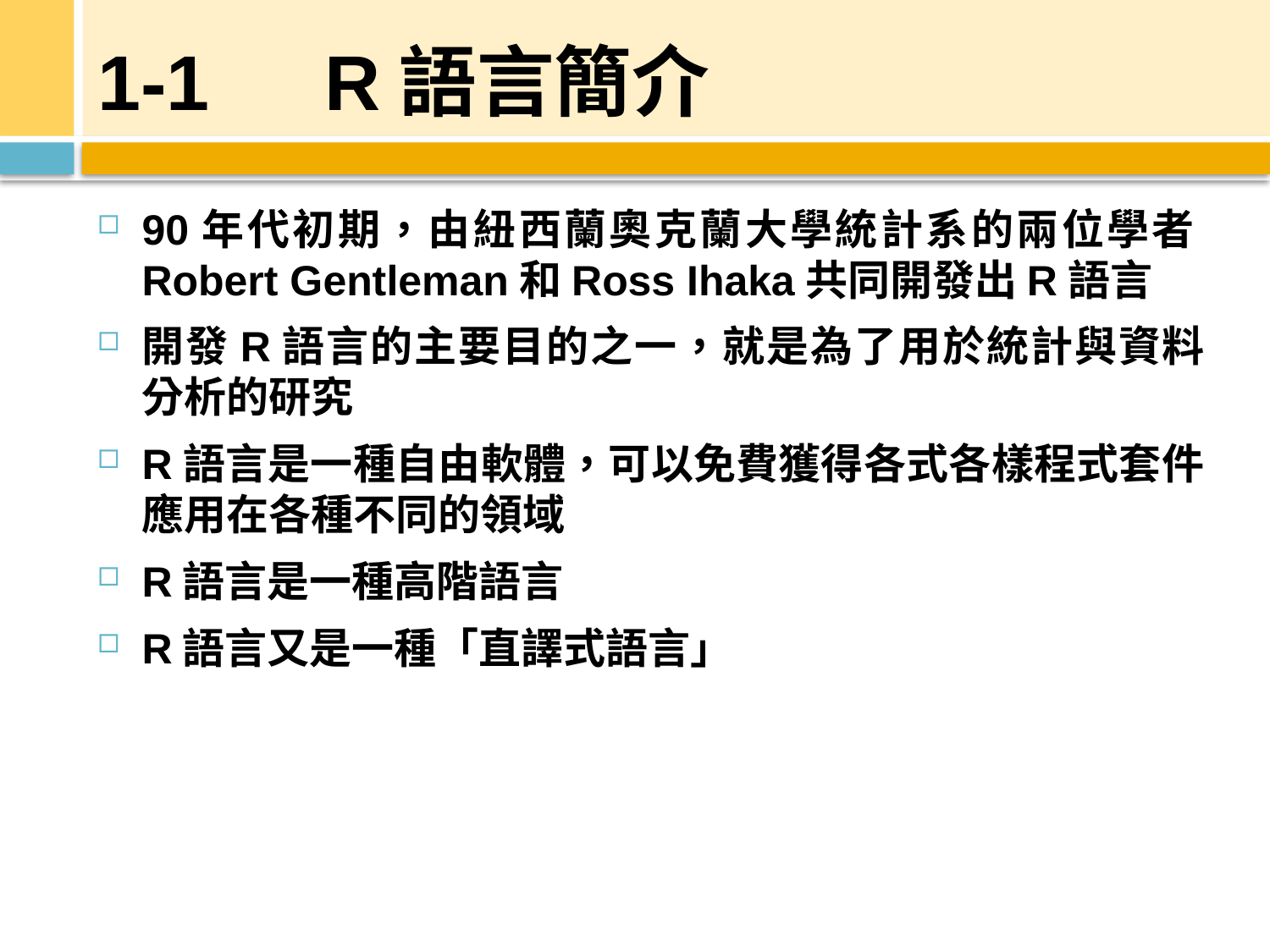

# 1-1　R語言簡介
90年代初期，由紐西蘭奧克蘭大學統計系的兩位學者Robert Gentleman和Ross Ihaka共同開發出R語言
開發R語言的主要目的之一，就是為了用於統計與資料分析的研究
R語言是一種自由軟體，可以免費獲得各式各樣程式套件應用在各種不同的領域
R語言是一種高階語言
R語言又是一種「直譯式語言」